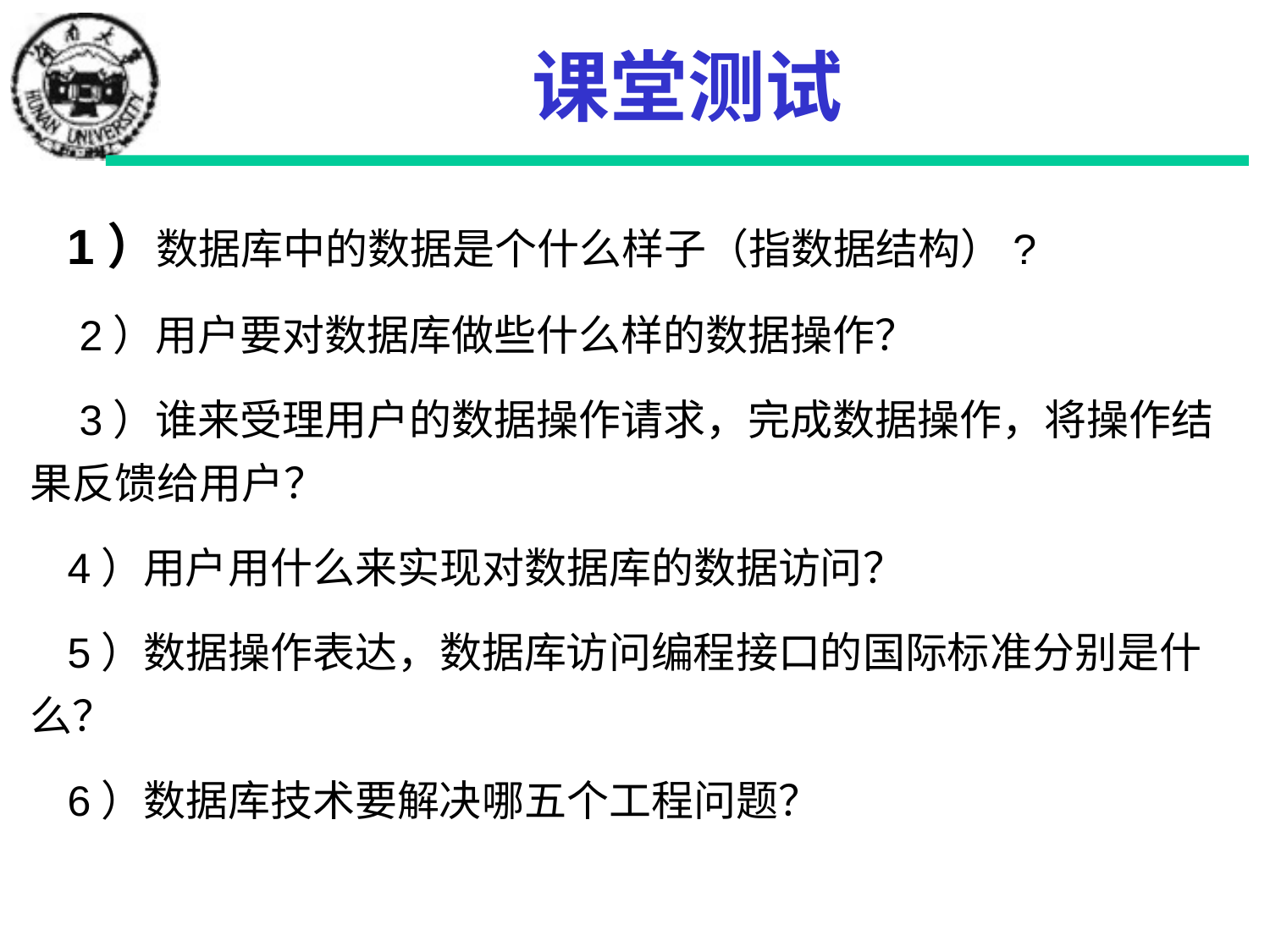

# 课堂测试
1）数据库中的数据是个什么样子（指数据结构）?
 2）用户要对数据库做些什么样的数据操作？
 3）谁来受理用户的数据操作请求，完成数据操作，将操作结果反馈给用户？
4）用户用什么来实现对数据库的数据访问？
5）数据操作表达，数据库访问编程接口的国际标准分别是什么？
6）数据库技术要解决哪五个工程问题？